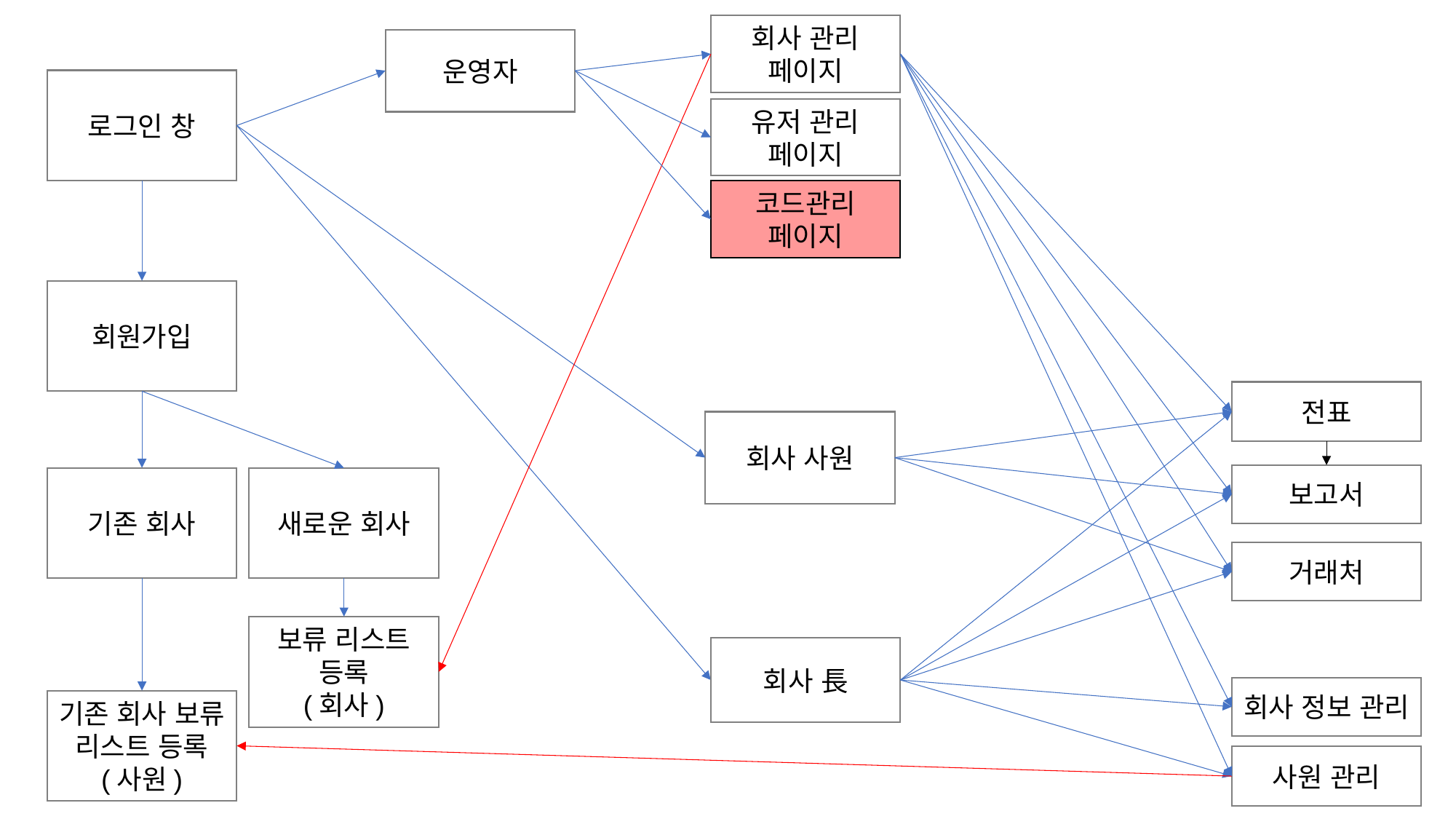

회사 관리
페이지
운영자
로그인 창
유저 관리
페이지
코드관리
페이지
회원가입
전표
회사 사원
보고서
기존 회사
새로운 회사
거래처
보류 리스트
등록
(회사)
회사 長
회사 정보 관리
기존 회사 보류
리스트 등록
(사원)
사원 관리